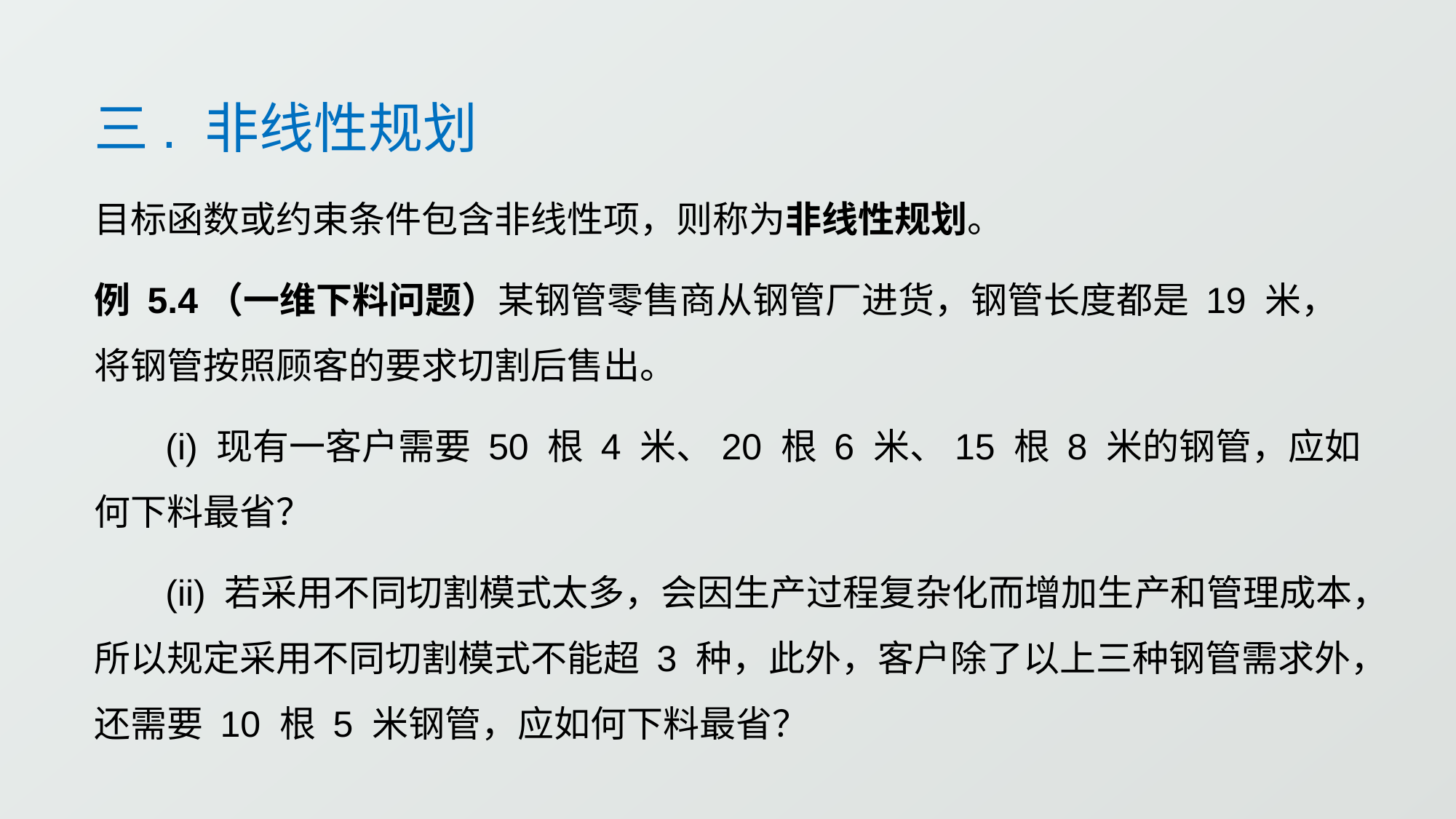

三. 非线性规划
目标函数或约束条件包含非线性项，则称为非线性规划。
例 5.4（一维下料问题）某钢管零售商从钢管厂进货，钢管长度都是 19 米，将钢管按照顾客的要求切割后售出。
       (i) 现有一客户需要 50 根 4 米、20 根 6 米、15 根 8 米的钢管，应如何下料最省？
       (ii) 若采用不同切割模式太多，会因生产过程复杂化而增加生产和管理成本，所以规定采用不同切割模式不能超 3 种，此外，客户除了以上三种钢管需求外，还需要 10 根 5 米钢管，应如何下料最省？